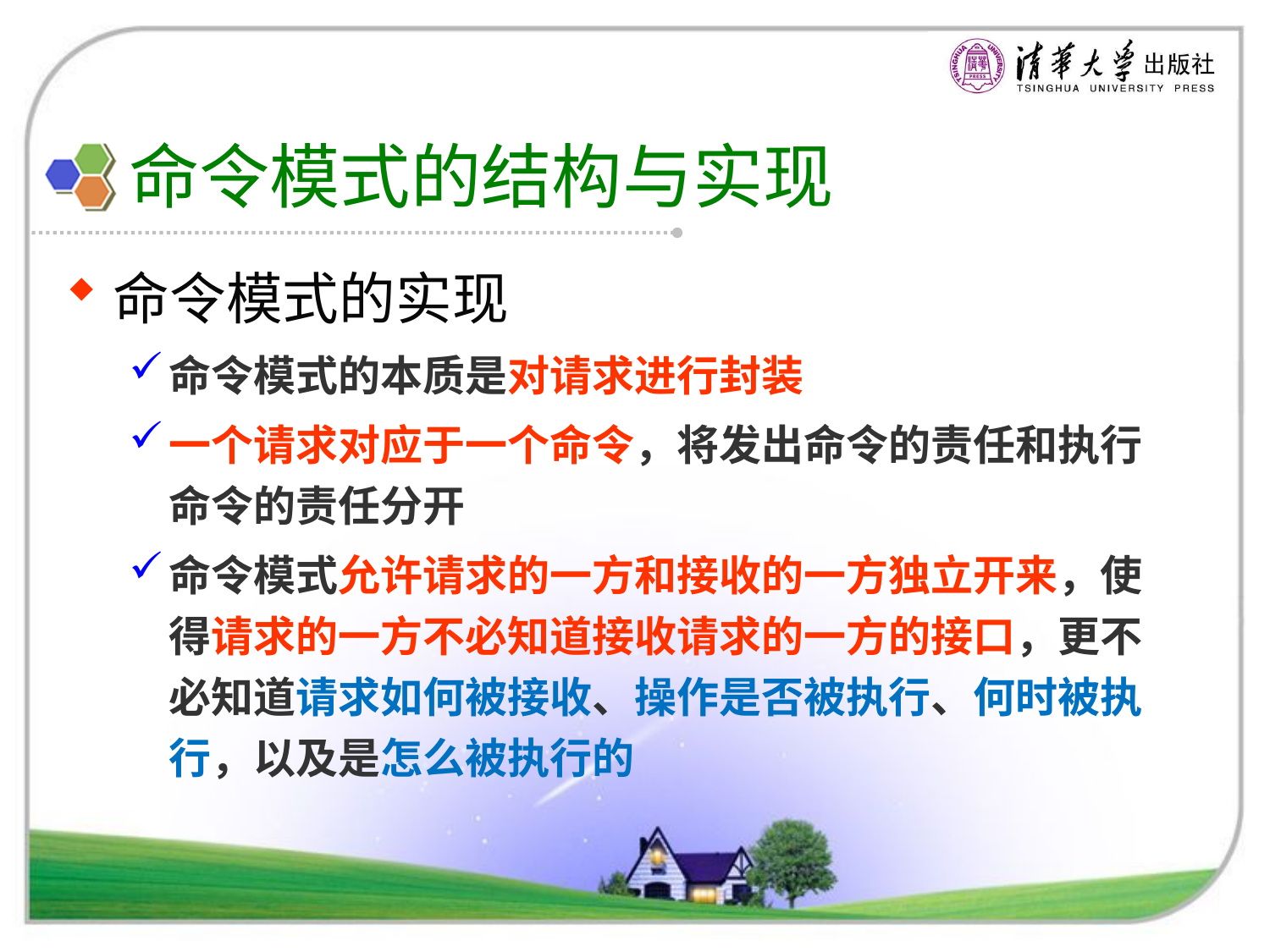

# 命令模式的结构与实现
命令模式的实现
命令模式的本质是对请求进行封装
一个请求对应于一个命令，将发出命令的责任和执行命令的责任分开
命令模式允许请求的一方和接收的一方独立开来，使得请求的一方不必知道接收请求的一方的接口，更不必知道请求如何被接收、操作是否被执行、何时被执行，以及是怎么被执行的